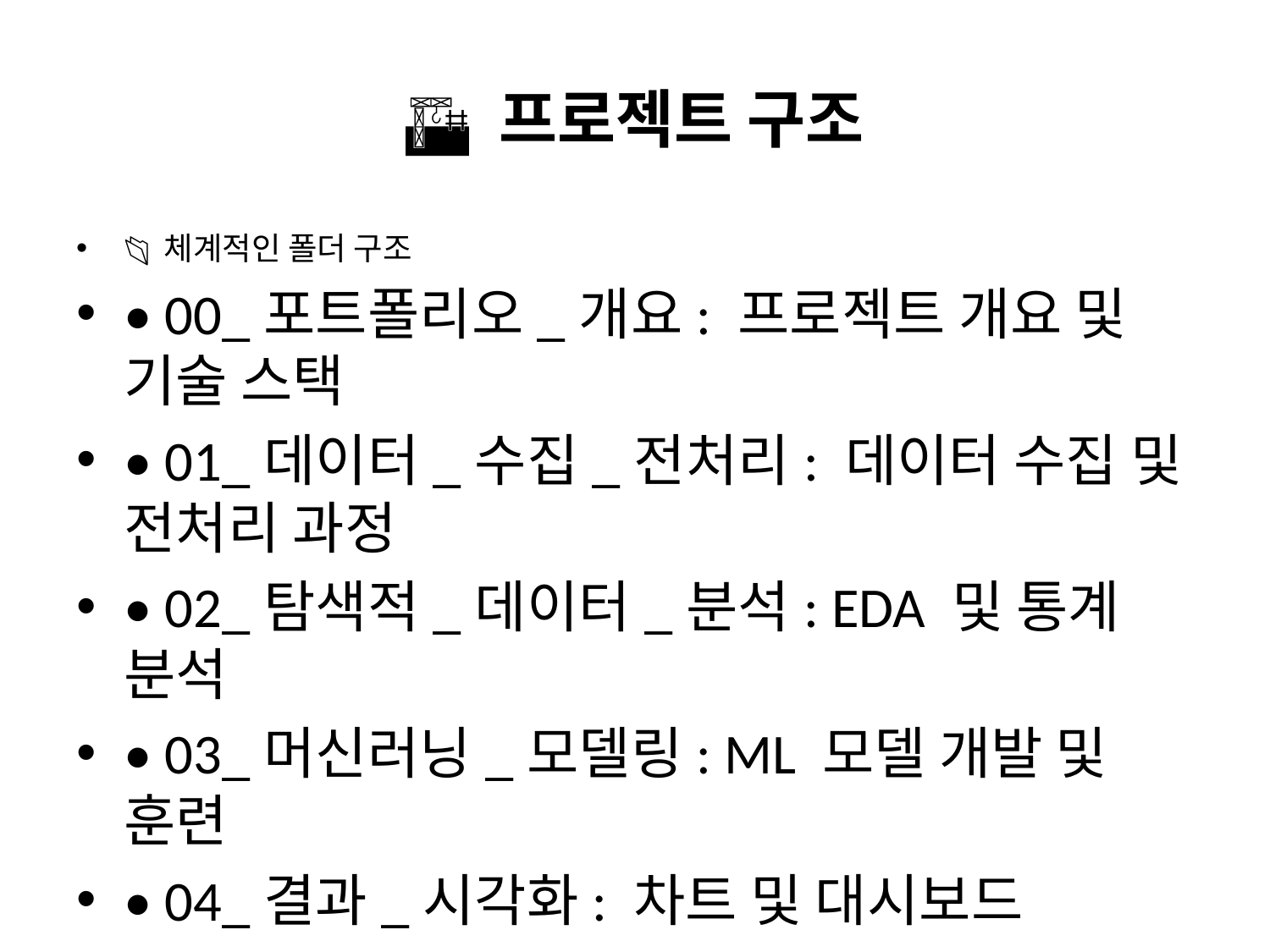

# 🏗️ 프로젝트 구조
📂 체계적인 폴더 구조
• 00_포트폴리오_개요: 프로젝트 개요 및 기술 스택
• 01_데이터_수집_전처리: 데이터 수집 및 전처리 과정
• 02_탐색적_데이터_분석: EDA 및 통계 분석
• 03_머신러닝_모델링: ML 모델 개발 및 훈련
• 04_결과_시각화: 차트 및 대시보드
• 05_분석_리포트: 기술 리포트 및 인사이트
• 06_실행_스크립트: 실행 가능한 코드
• 07_기술_문서: 상세 기술 문서

🚀 실행 파이프라인
• 데이터 수집 및 전처리
• 탐색적 데이터 분석
• 머신러닝 모델링
• 결과 시각화
• 분석 리포트 생성